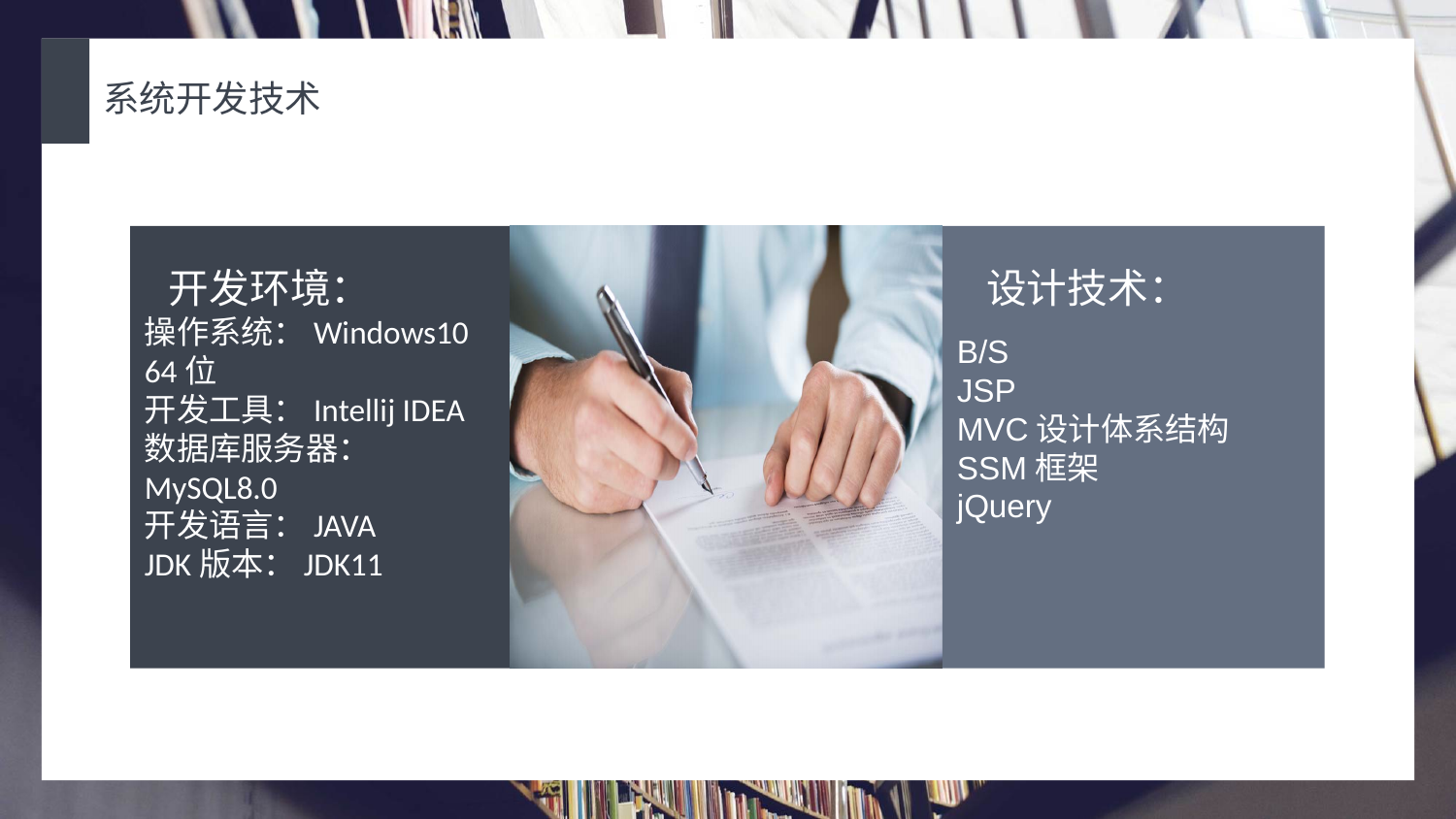

系统开发技术

操作系统：Windows10 64位
开发工具：Intellij IDEA
数据库服务器：MySQL8.0
开发语言：JAVA
JDK版本：JDK11

B/S
JSP
MVC设计体系结构
SSM框架
jQuery

开发环境：
设计技术：